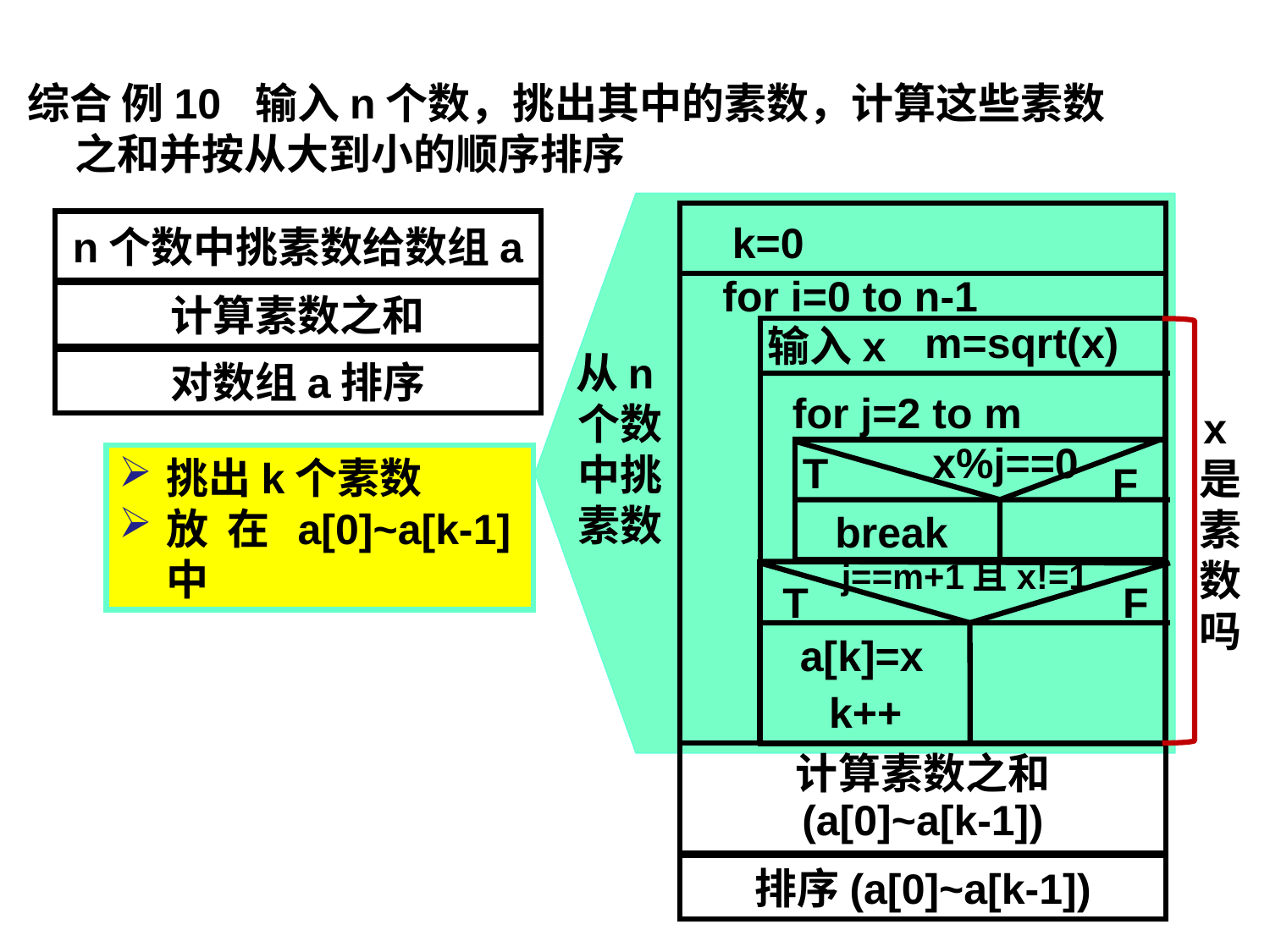

综合 例10  输入n个数，挑出其中的素数，计算这些素数之和并按从大到小的顺序排序

k=0
n个数中挑素数给数组a
for i=0 to n-1

计算素数之和
m=sqrt(x)
输入x

从n个数中挑素数
对数组a排序

for j=2 to m
x是素数吗
x%j==0
T

F
挑出k个素数
放在a[0]~a[k-1]中

break

j==m+1且x!=1

T
F
a[k]=x

k++
计算素数之和
(a[0]~a[k-1])
排序(a[0]~a[k-1])